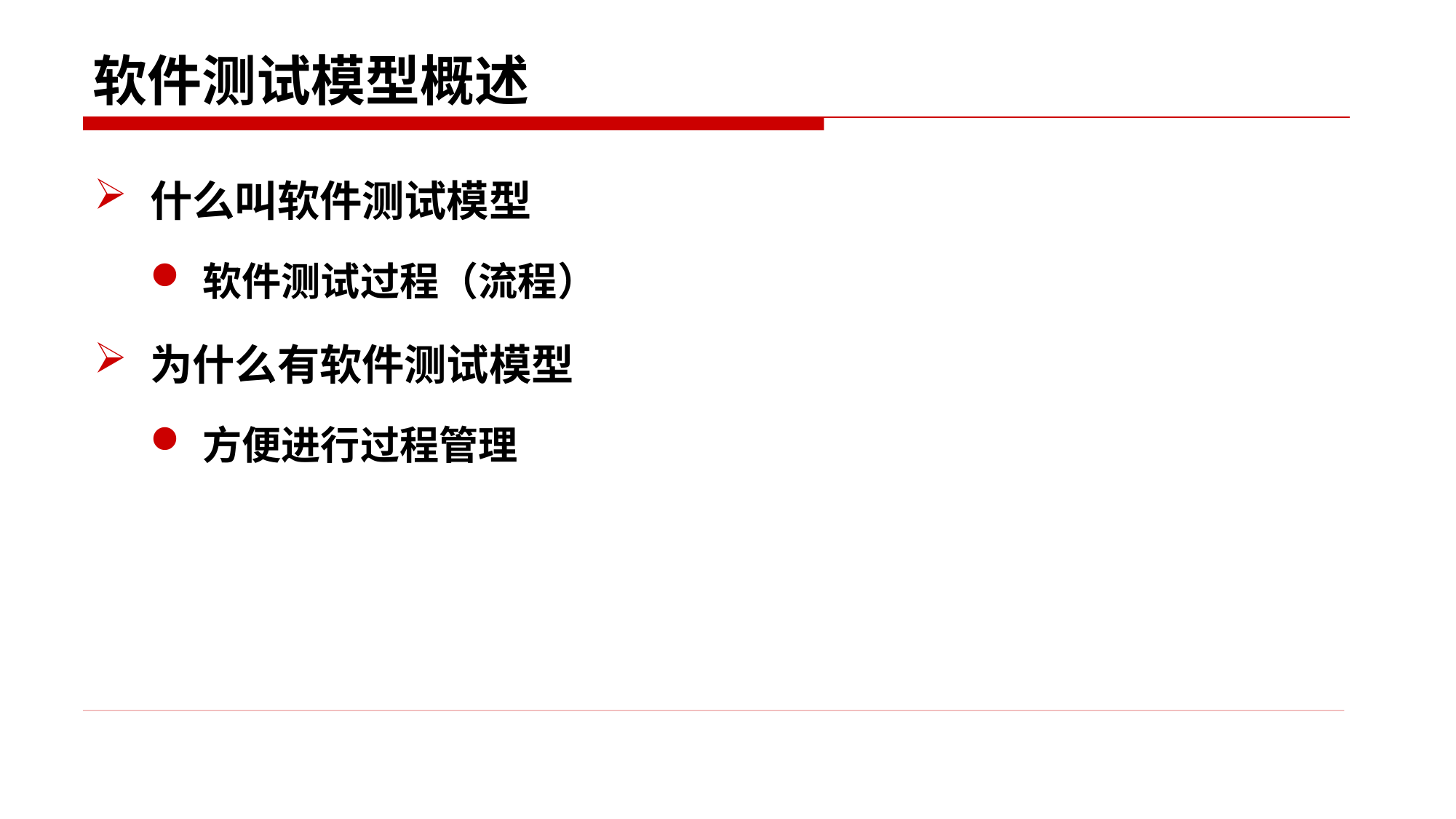

# 软件测试模型概述
什么叫软件测试模型
软件测试过程（流程）
为什么有软件测试模型
方便进行过程管理